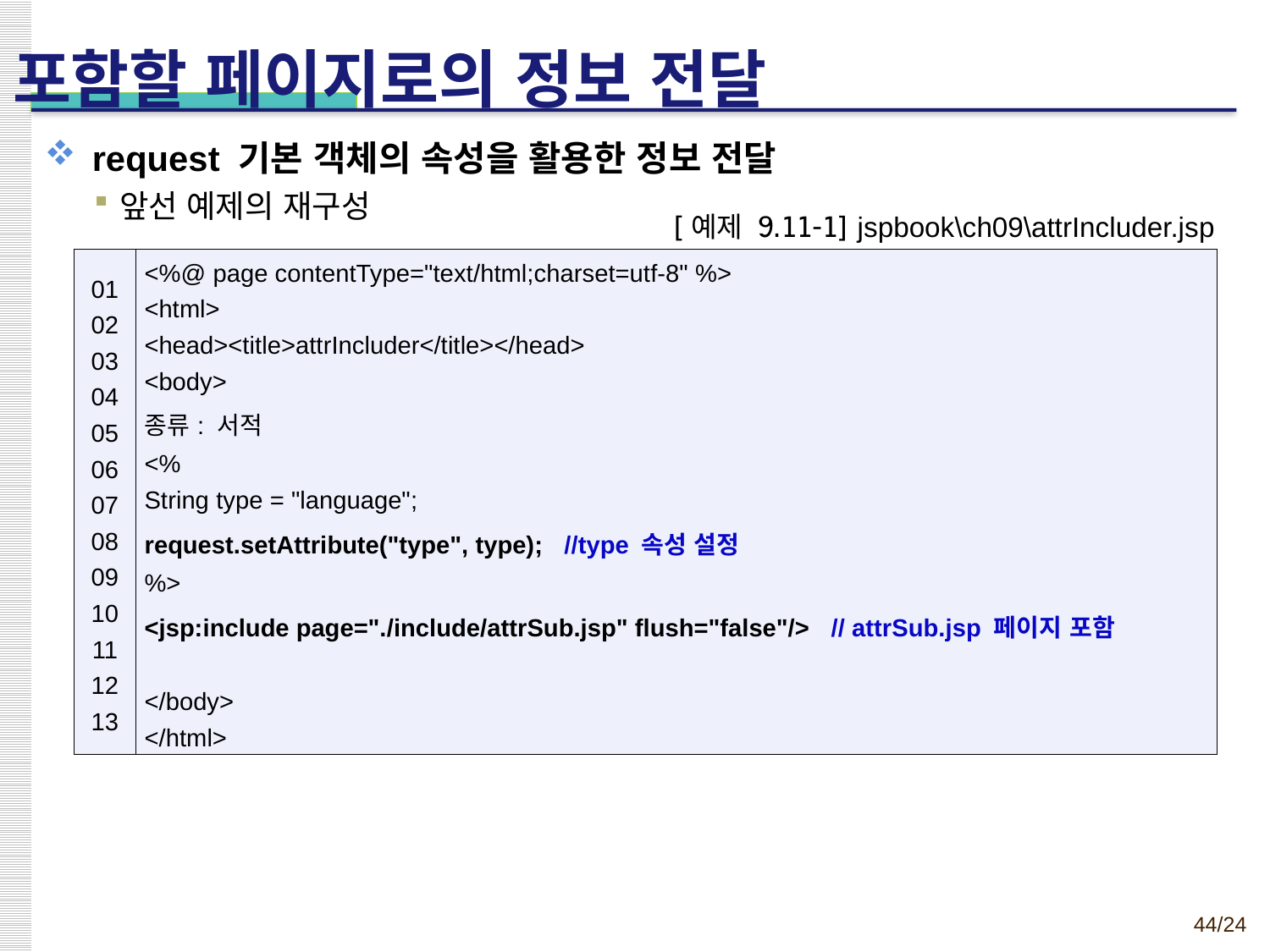

# 포함할 페이지로의 정보 전달
request 기본 객체의 속성을 활용한 정보 전달
앞선 예제의 재구성
[예제 9.11-1] jspbook\ch09\attrIncluder.jsp
| 01 02 03 04 05 06 07 08 09 10 11 12 13 | <%@ page contentType="text/html;charset=utf-8" %> <html> <head><title>attrIncluder</title></head> <body> 종류: 서적 <% String type = "language"; request.setAttribute("type", type); //type 속성 설정 %> <jsp:include page="./include/attrSub.jsp" flush="false"/> // attrSub.jsp 페이지 포함 </body> </html> |
| --- | --- |